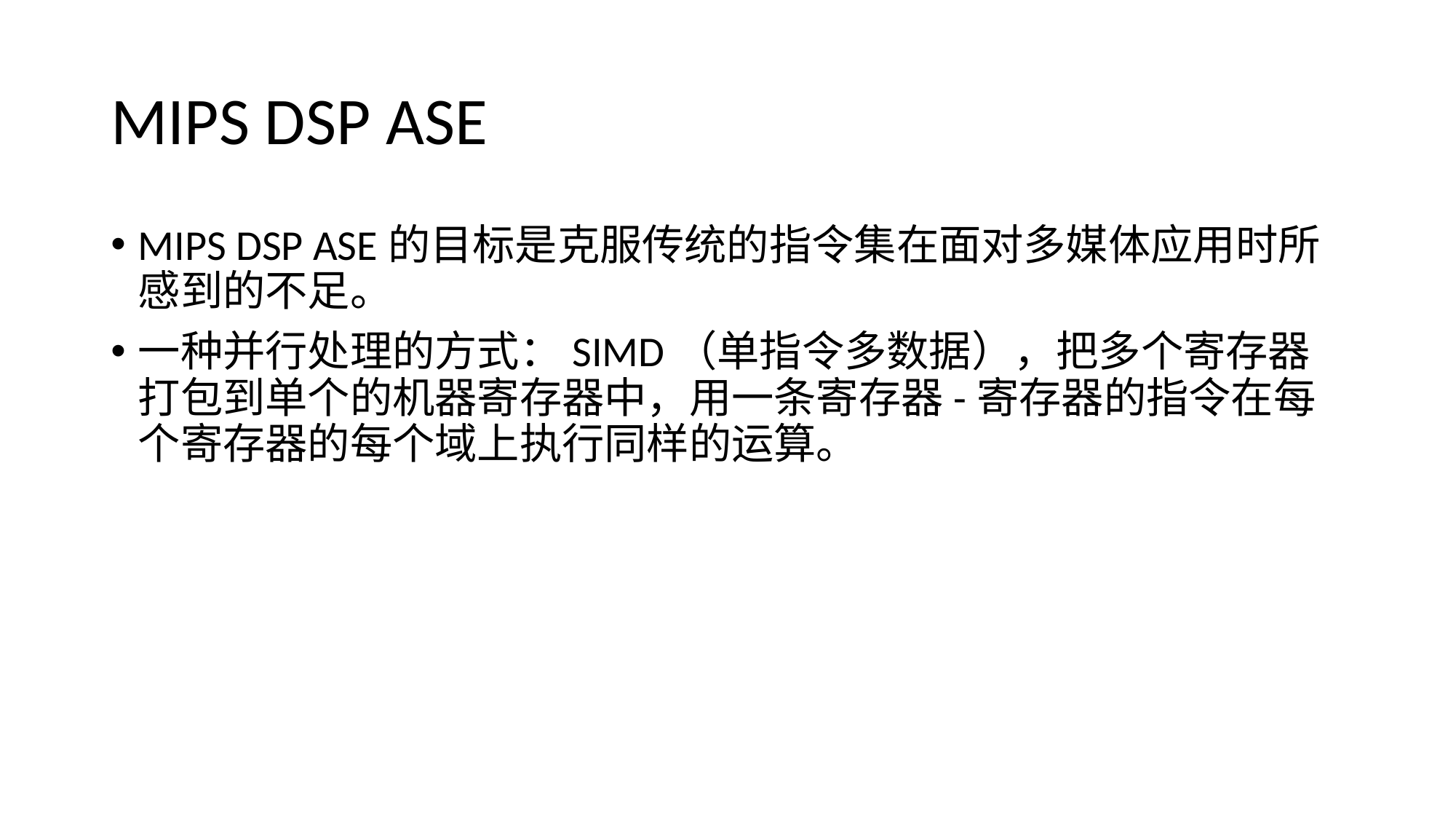

# MIPS DSP ASE
MIPS DSP ASE的目标是克服传统的指令集在面对多媒体应用时所感到的不足。
一种并行处理的方式：SIMD（单指令多数据），把多个寄存器打包到单个的机器寄存器中，用一条寄存器-寄存器的指令在每个寄存器的每个域上执行同样的运算。